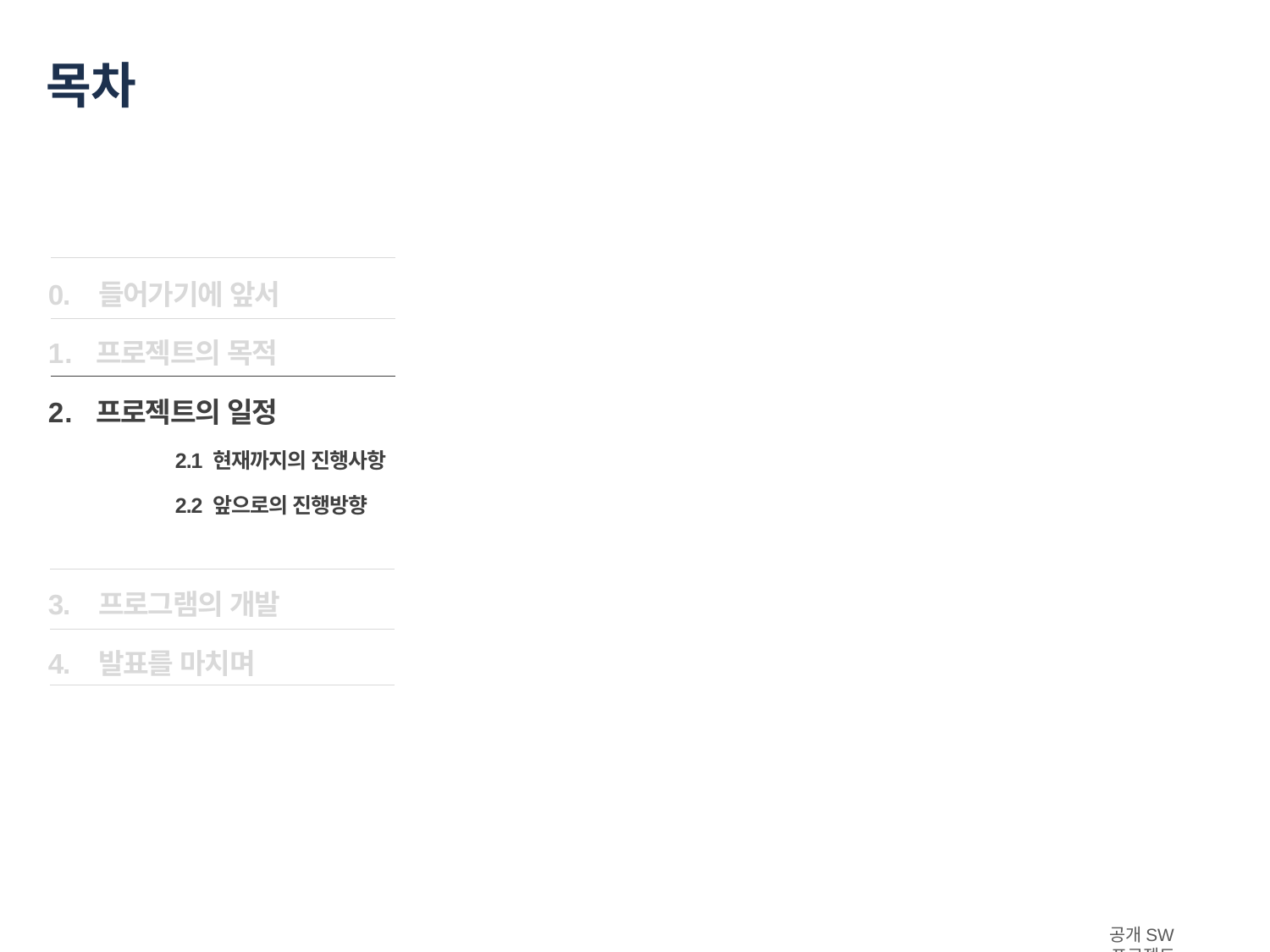

# 목차
0.   들어가기에 앞서
프로젝트의 목적
프로젝트의 일정
	2.1 현재까지의 진행사항
	2.2 앞으로의 진행방향

3.   프로그램의 개발
4.   발표를 마치며
공개SW프로젝트